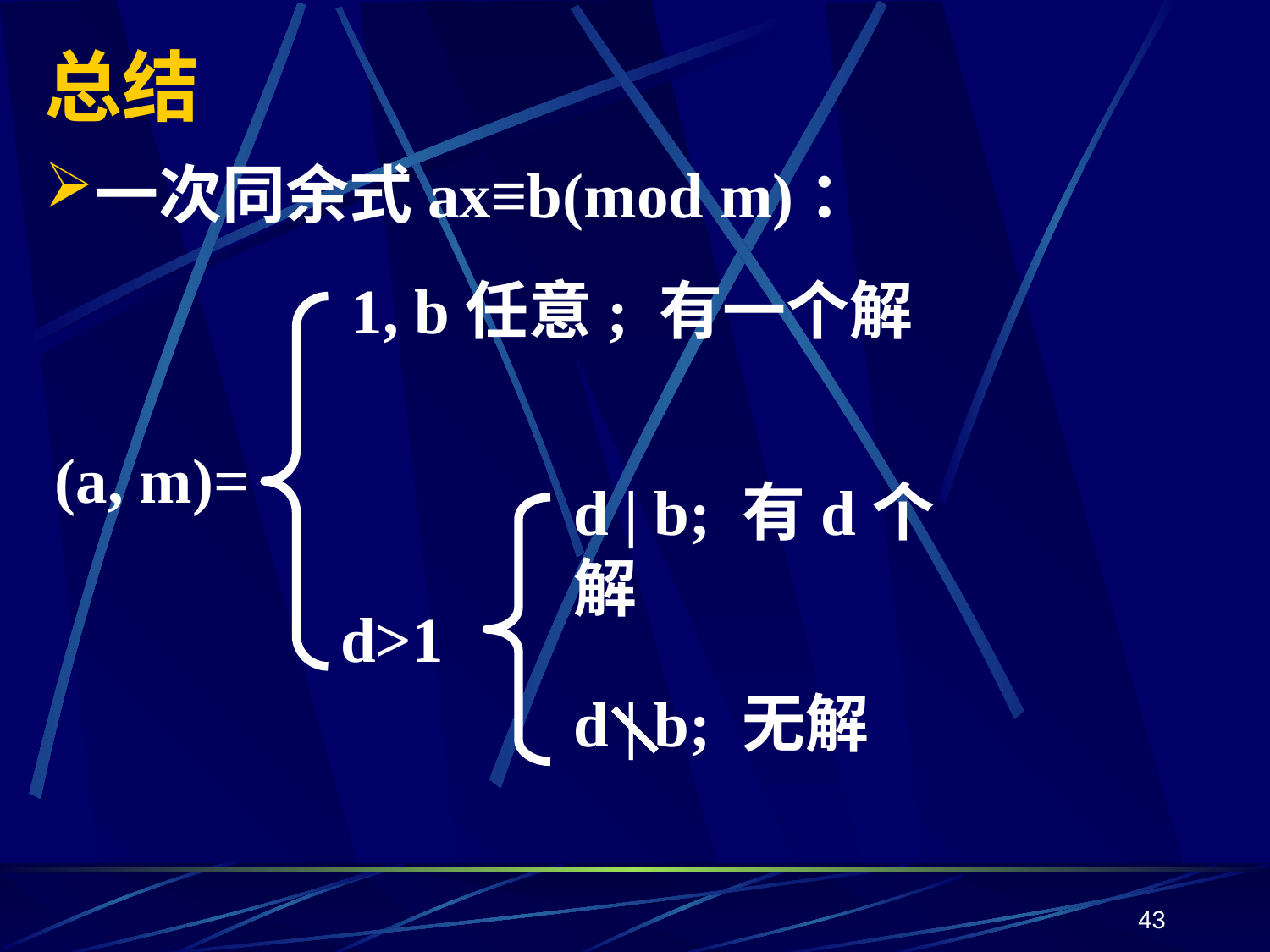

# 总结
一次同余式ax≡b(mod m)：
1, b任意; 有一个解

(a, m)=
d | b; 有d个解

d>1
d | b; 无解

43